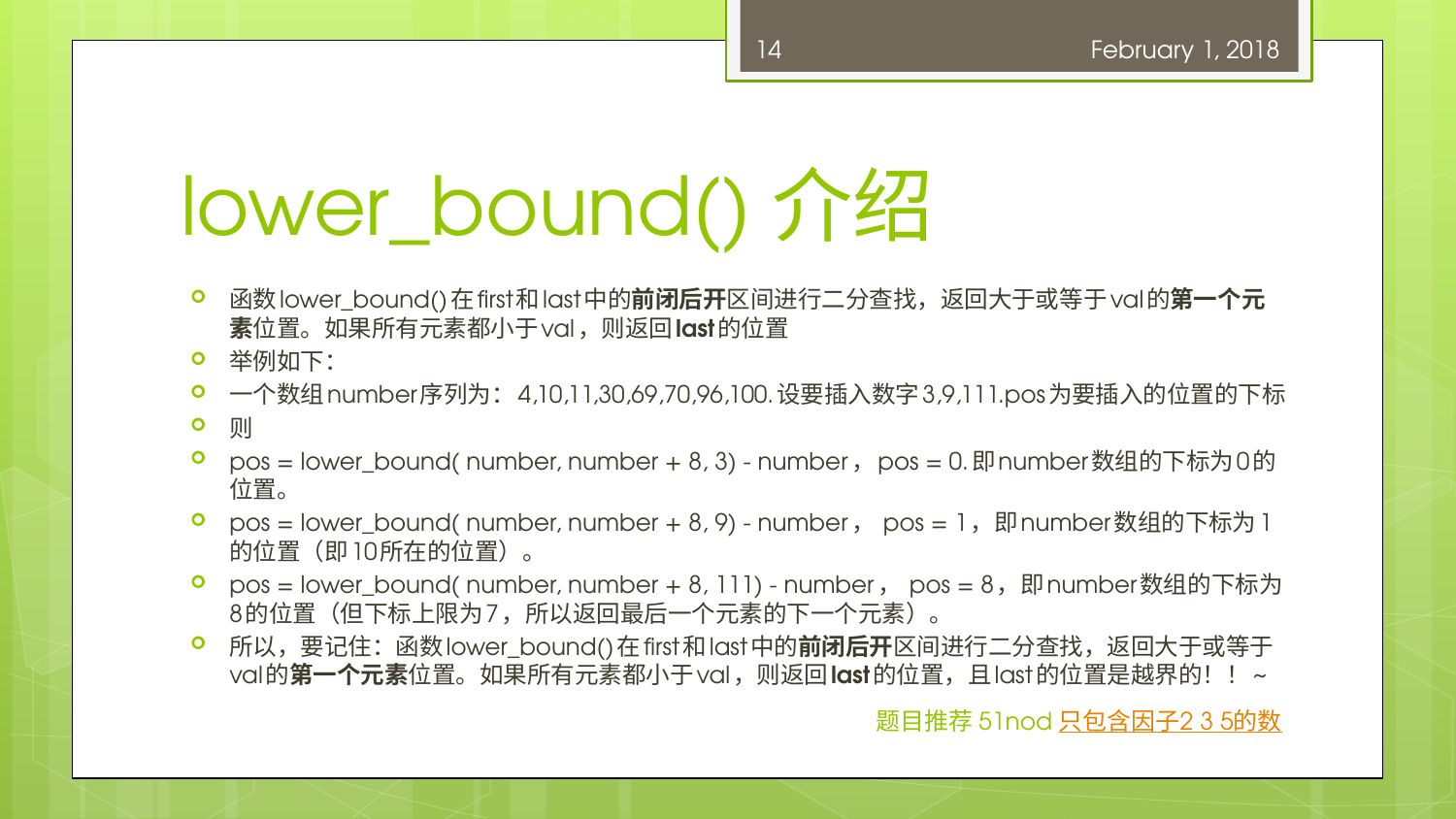

14
February 1, 2018
# lower_bound()介绍
函数lower_bound()在first和last中的前闭后开区间进行二分查找，返回大于或等于val的第一个元素位置。如果所有元素都小于val，则返回last的位置
举例如下：
一个数组number序列为：4,10,11,30,69,70,96,100.设要插入数字3,9,111.pos为要插入的位置的下标
则
pos = lower_bound( number, number + 8, 3) - number，pos = 0.即number数组的下标为0的位置。
pos = lower_bound( number, number + 8, 9) - number， pos = 1，即number数组的下标为1的位置（即10所在的位置）。
pos = lower_bound( number, number + 8, 111) - number， pos = 8，即number数组的下标为8的位置（但下标上限为7，所以返回最后一个元素的下一个元素）。
所以，要记住：函数lower_bound()在first和last中的前闭后开区间进行二分查找，返回大于或等于val的第一个元素位置。如果所有元素都小于val，则返回last的位置，且last的位置是越界的！！~
题目推荐51nod只包含因子2 3 5的数